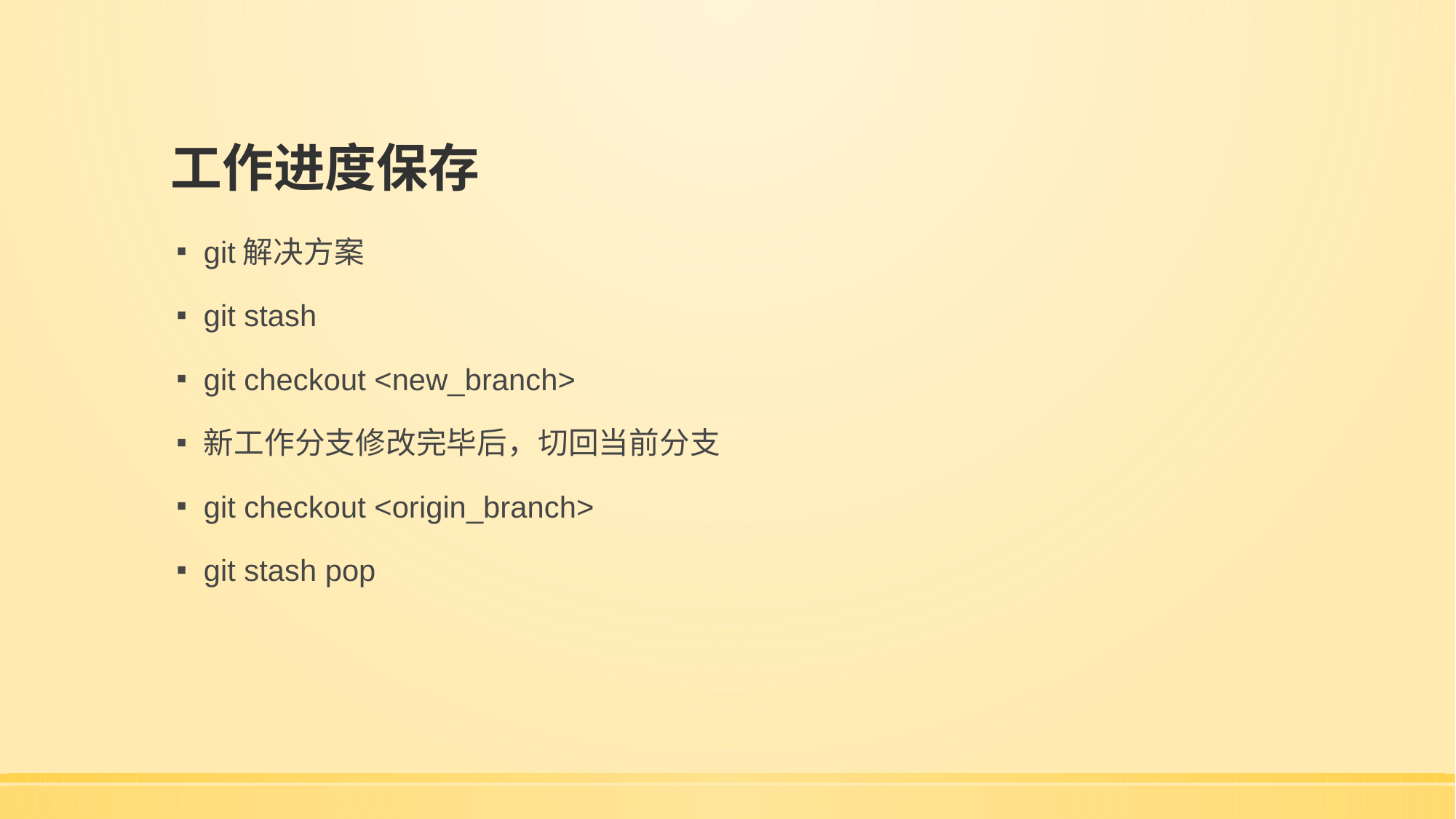

# 工作进度保存
git解决方案
git stash
git checkout <new_branch>
新工作分支修改完毕后，切回当前分支
git checkout <origin_branch>
git stash pop